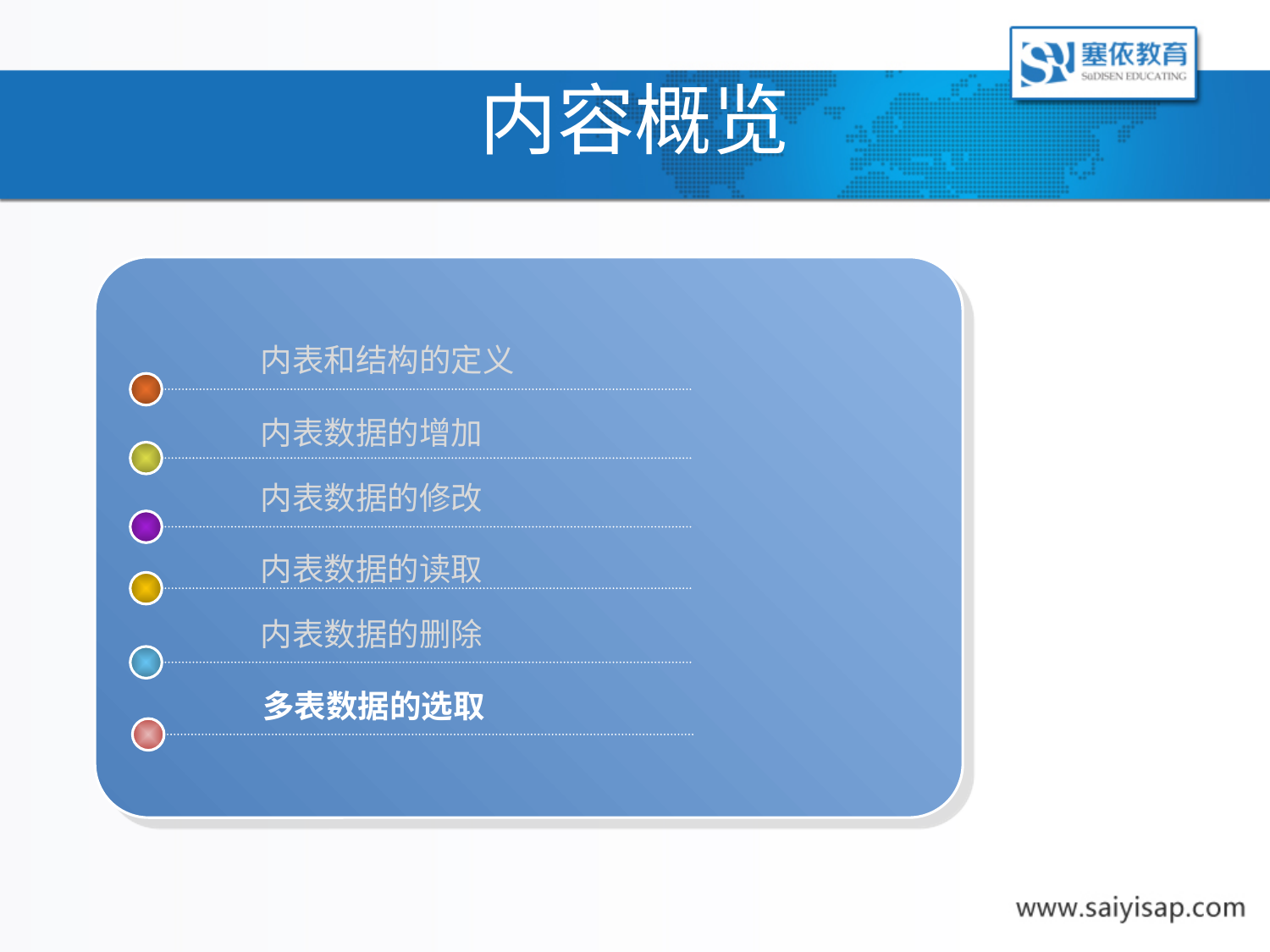

# 内容概览

内表和结构的定义

内表数据的增加

内表数据的修改

内表数据的读取

内表数据的删除

多表数据的选取